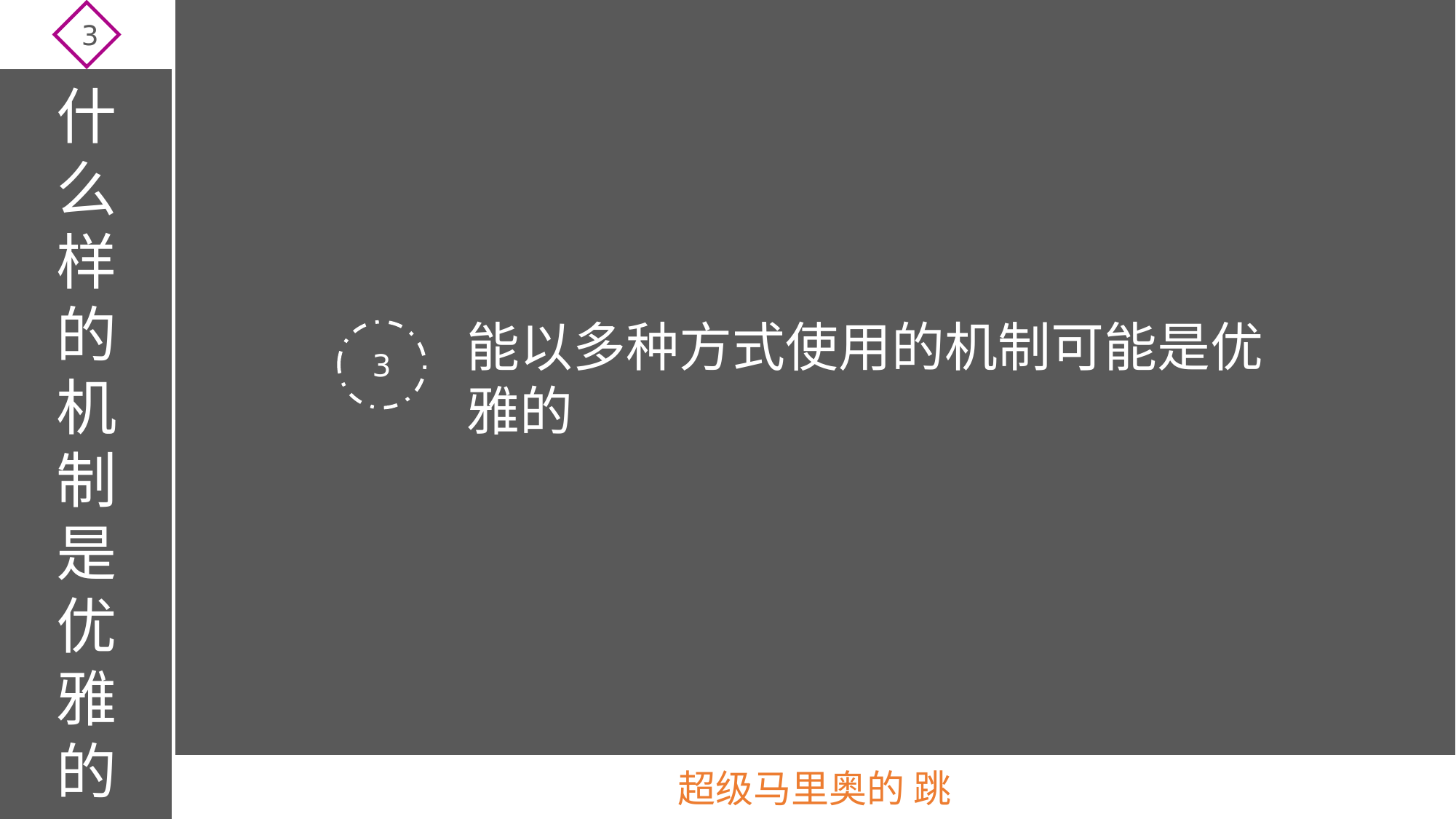

3
什么样的机制是优雅的
能以多种方式使用的机制可能是优雅的
3
超级马里奥的 跳